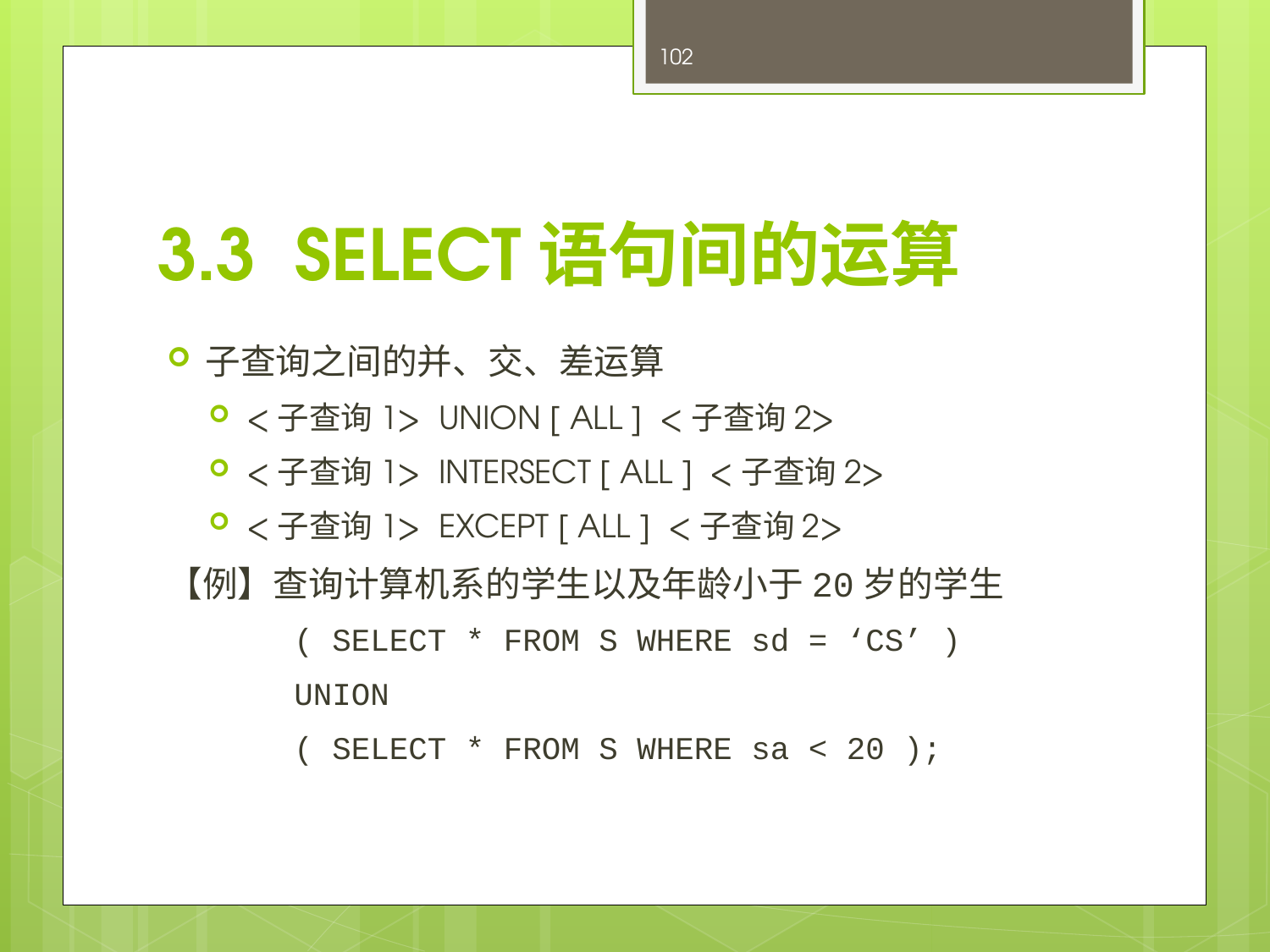

102
# 3.3  SELECT语句间的运算
子查询之间的并、交、差运算
<子查询1>  UNION [ ALL ]  <子查询2>
<子查询1>  INTERSECT [ ALL ]  <子查询2>
<子查询1>  EXCEPT [ ALL ]  <子查询2>
【例】查询计算机系的学生以及年龄小于20岁的学生
	( SELECT * FROM S WHERE sd = ‘CS’ )
	UNION
	( SELECT * FROM S WHERE sa < 20 );